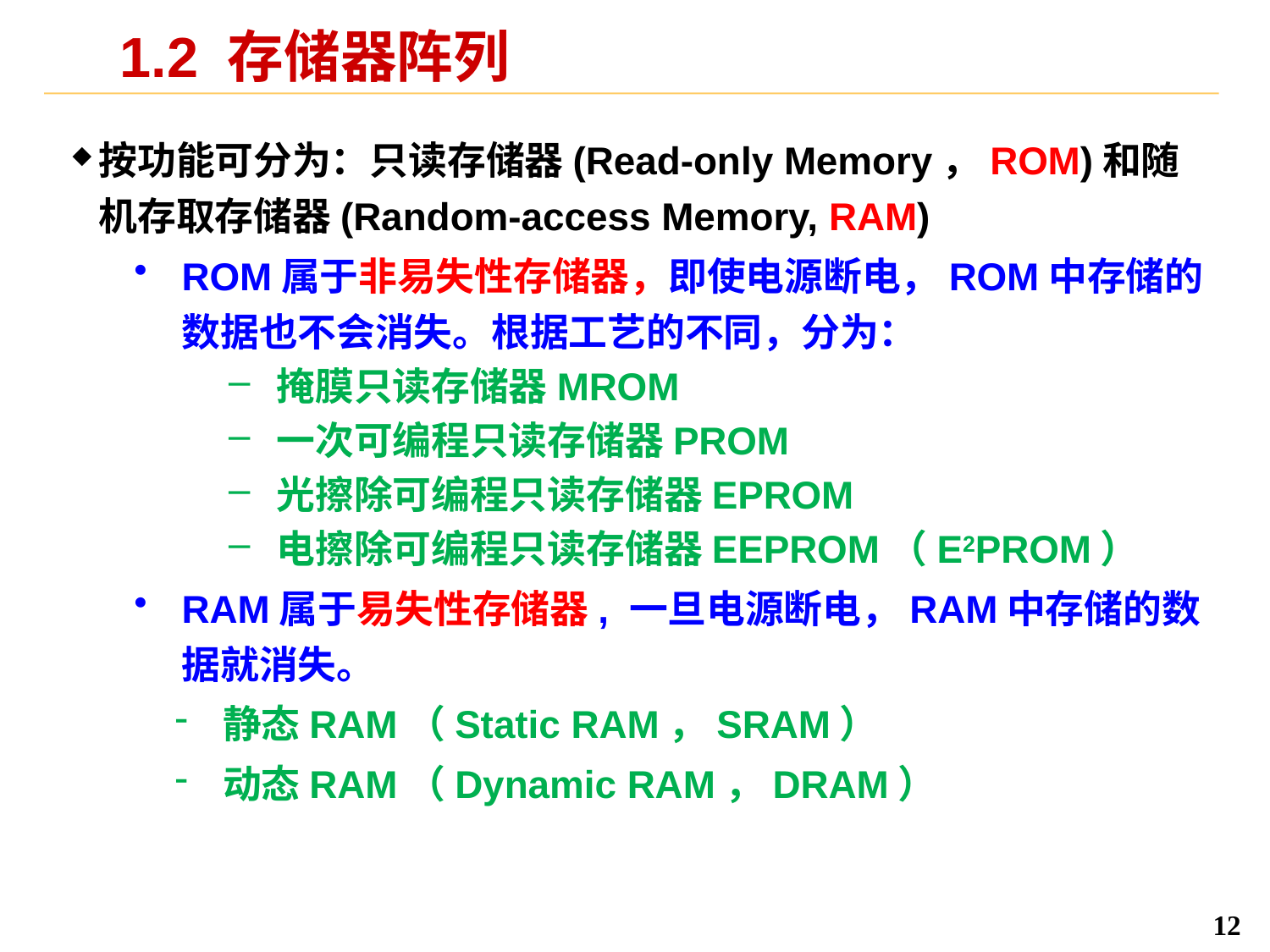

# 1.2 存储器阵列
按功能可分为：只读存储器(Read-only Memory，ROM)和随机存取存储器(Random-access Memory, RAM)
ROM属于非易失性存储器，即使电源断电，ROM中存储的数据也不会消失。根据工艺的不同，分为：
掩膜只读存储器MROM
一次可编程只读存储器PROM
光擦除可编程只读存储器EPROM
电擦除可编程只读存储器EEPROM（E2PROM）
RAM属于易失性存储器, 一旦电源断电，RAM中存储的数据就消失。
静态RAM（Static RAM，SRAM）
动态RAM（Dynamic RAM，DRAM）
12